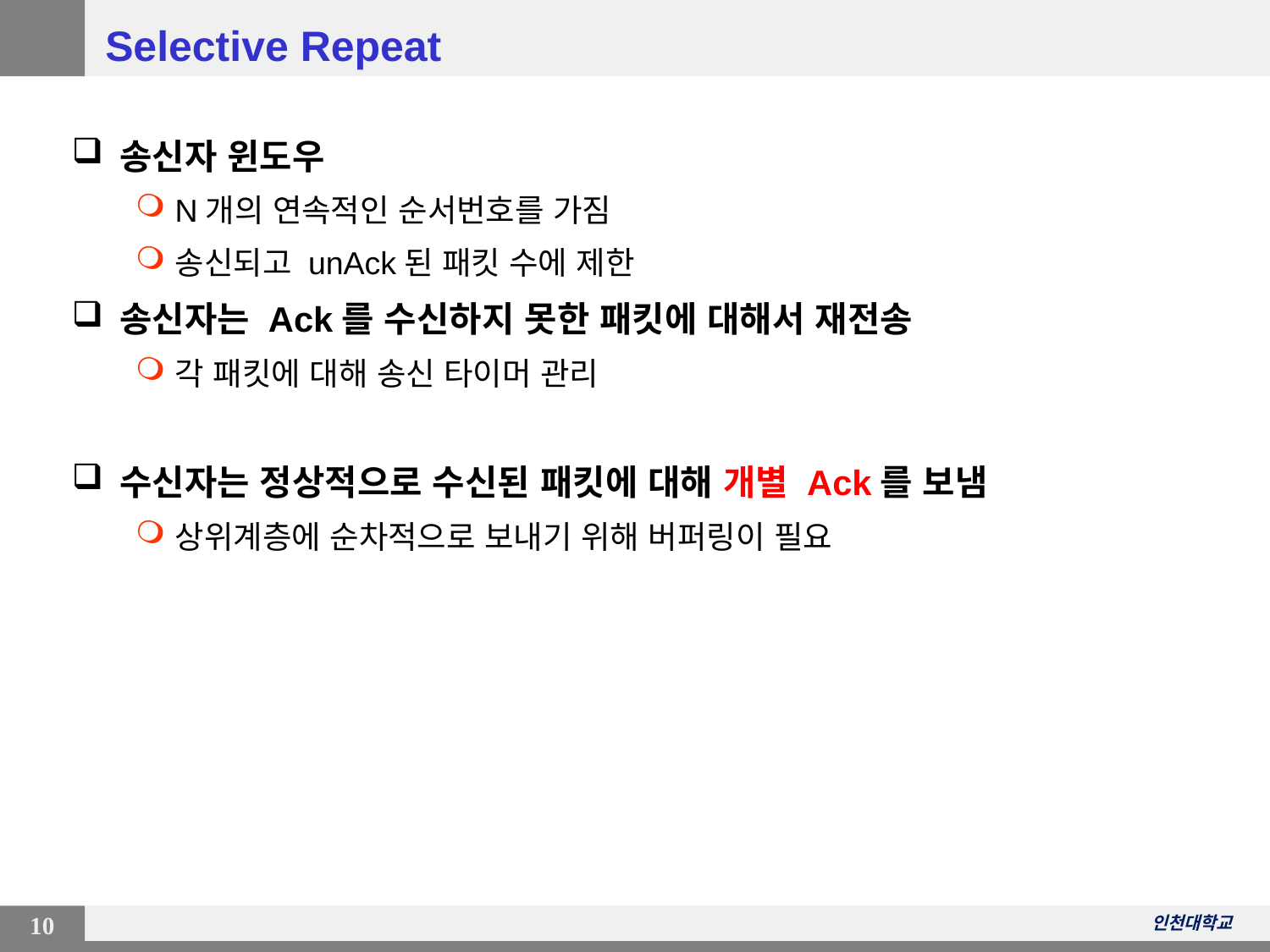

# Selective Repeat
송신자 윈도우
N개의 연속적인 순서번호를 가짐
송신되고 unAck된 패킷 수에 제한
송신자는 Ack를 수신하지 못한 패킷에 대해서 재전송
각 패킷에 대해 송신 타이머 관리

수신자는 정상적으로 수신된 패킷에 대해 개별 Ack를 보냄
상위계층에 순차적으로 보내기 위해 버퍼링이 필요